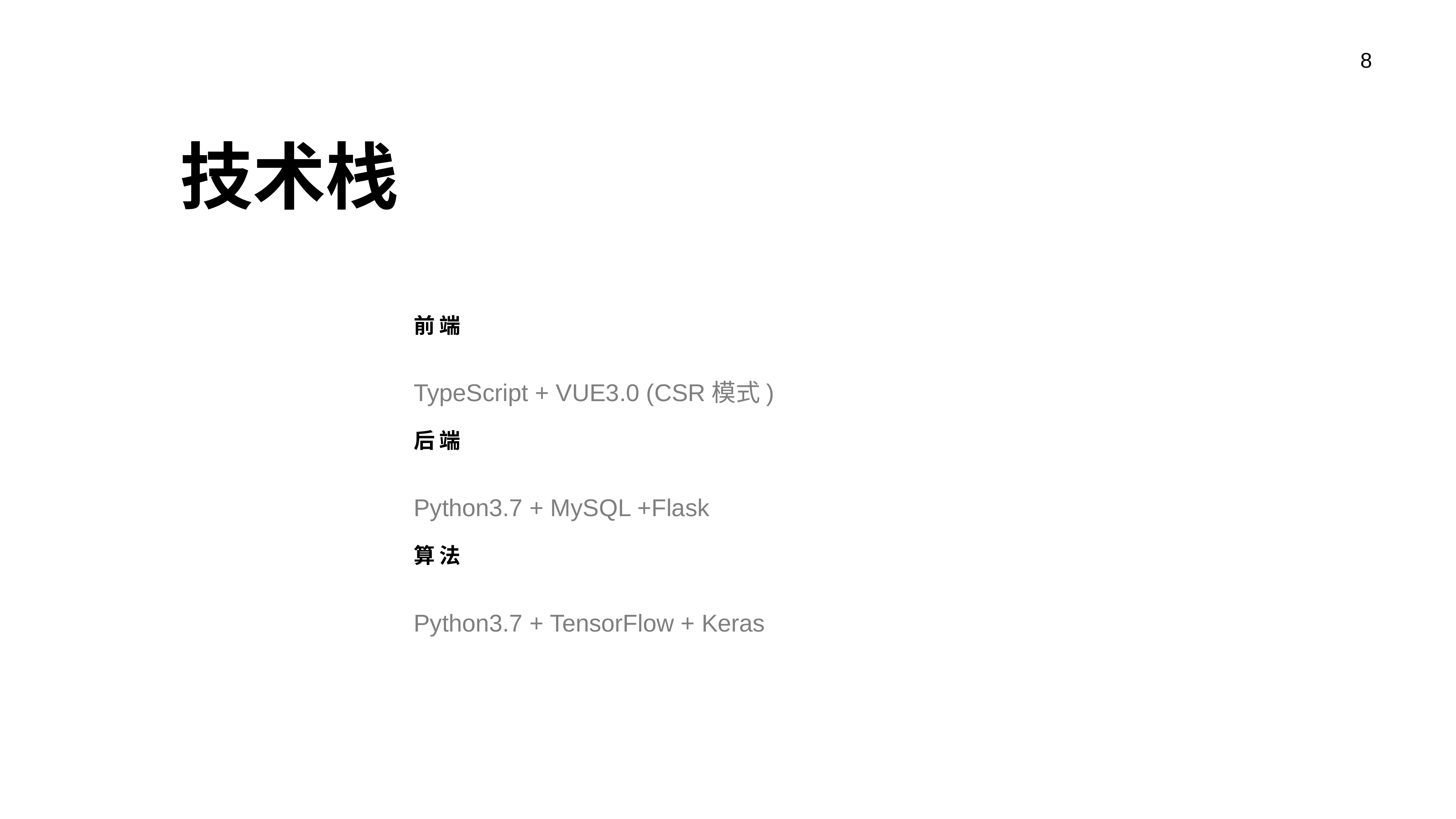

技术栈
前端
TypeScript + VUE3.0 (CSR模式)
后端
Python3.7 + MySQL +Flask
算法
Python3.7 + TensorFlow + Keras